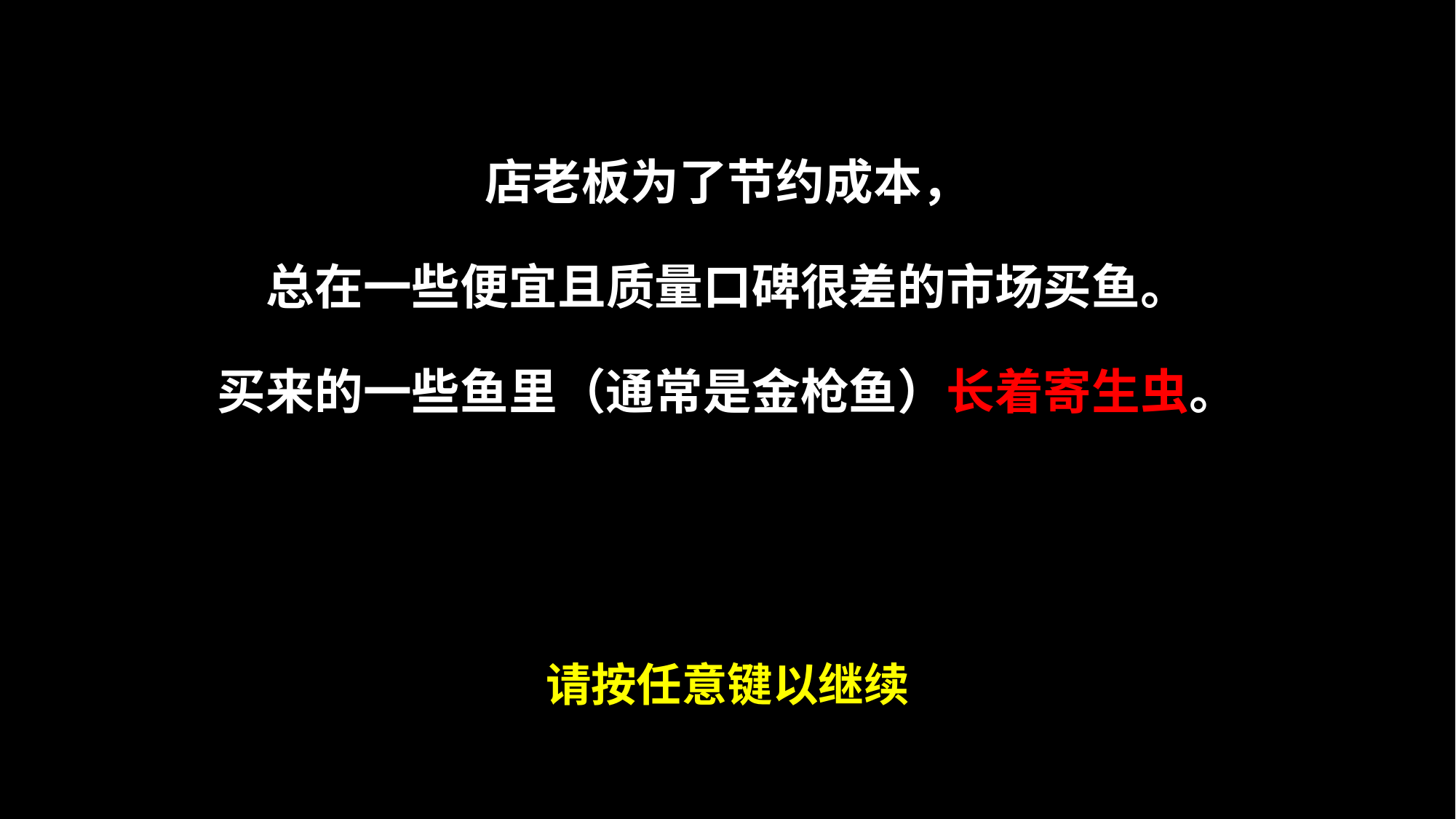

# 店老板为了节约成本， 总在一些便宜且质量口碑很差的市场买鱼。 买来的一些鱼里（通常是金枪鱼）长着寄生虫。
请按任意键以继续